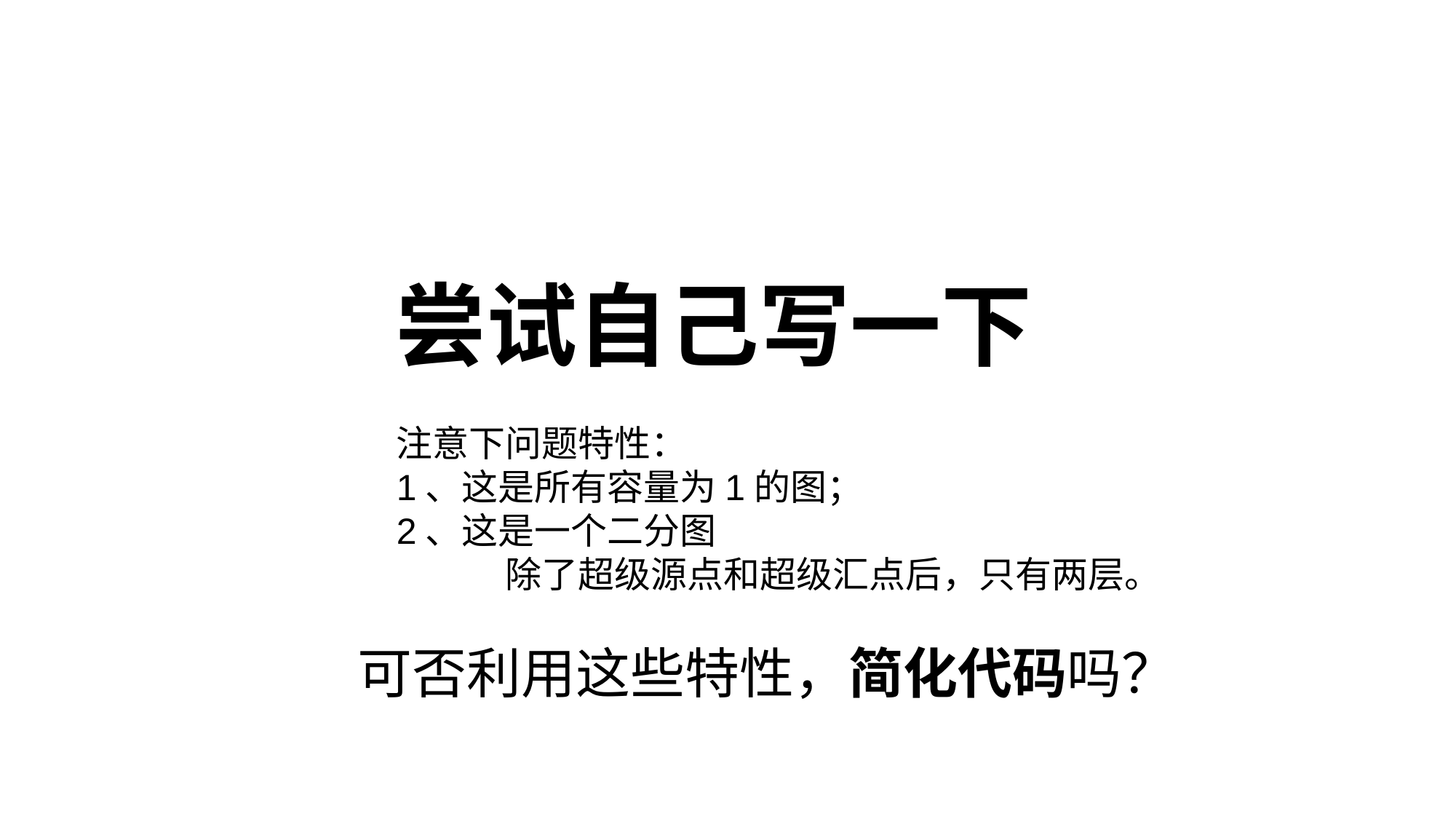

#
尝试自己写一下
注意下问题特性：
1、这是所有容量为1的图；
2、这是一个二分图
	除了超级源点和超级汇点后，只有两层。
可否利用这些特性，简化代码吗？